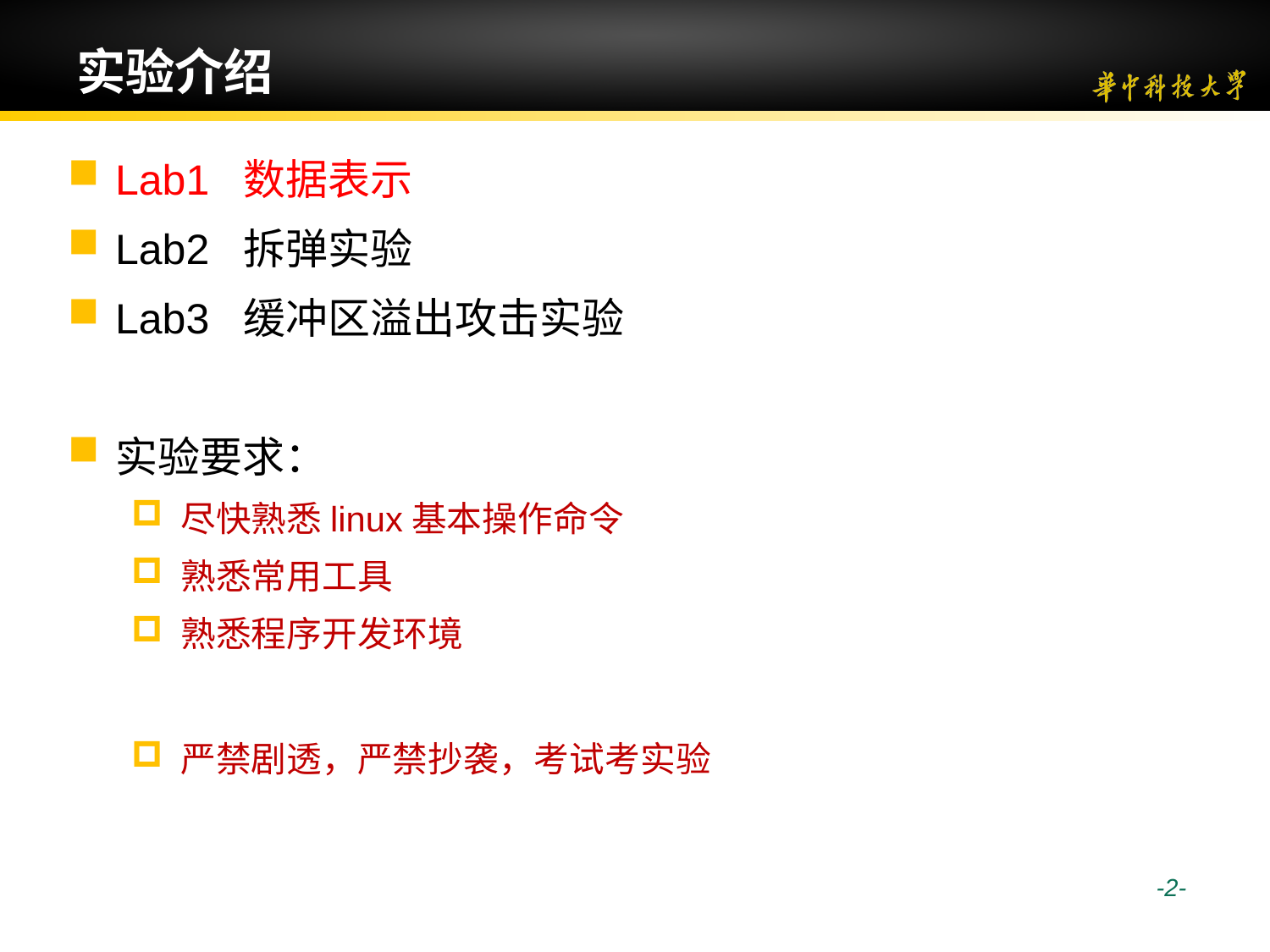

# 实验介绍
Lab1  数据表示
Lab2  拆弹实验
Lab3  缓冲区溢出攻击实验

实验要求：
尽快熟悉linux基本操作命令
熟悉常用工具
熟悉程序开发环境

严禁剧透，严禁抄袭，考试考实验

 -2-